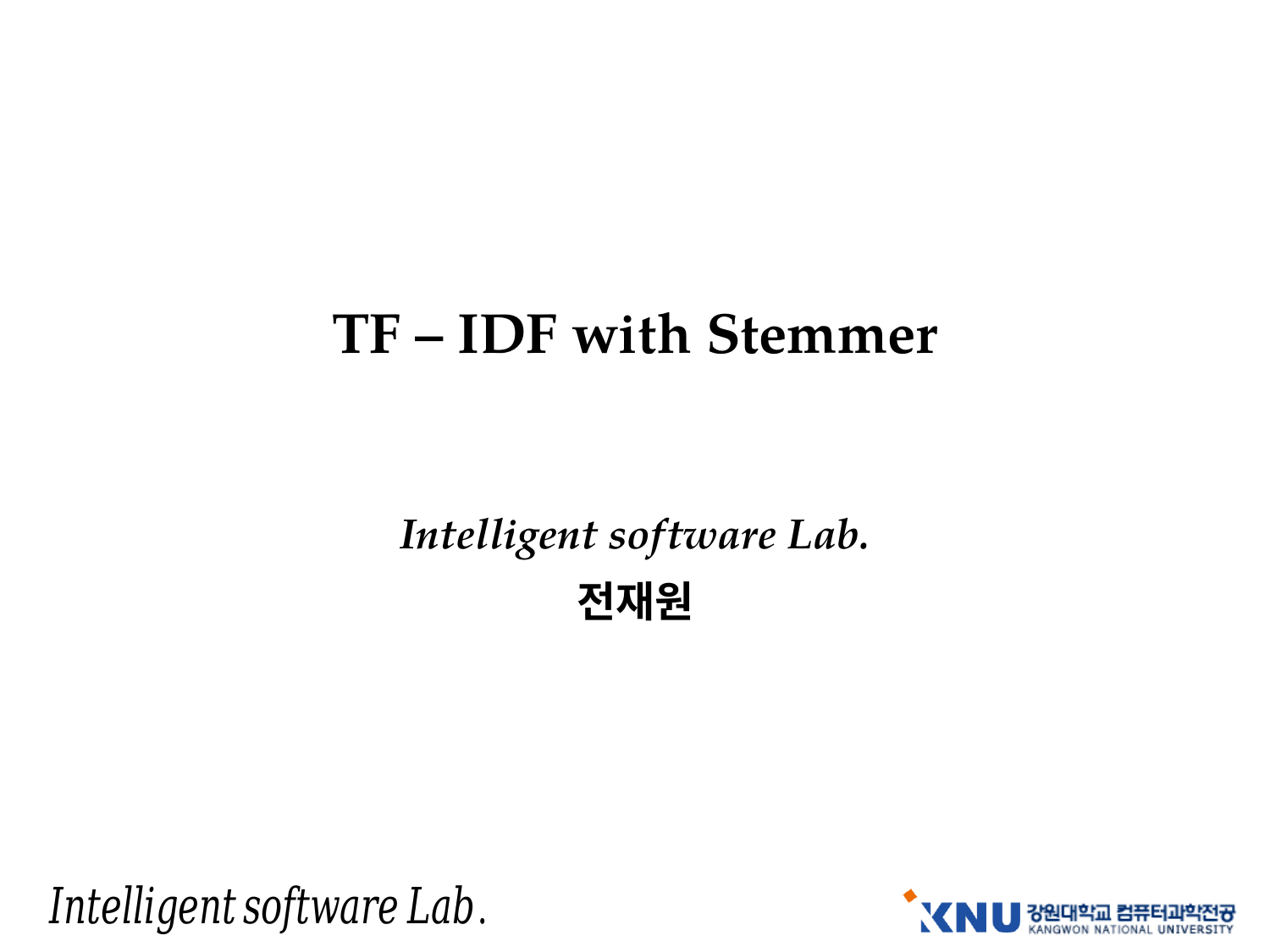

# TF – IDF with Stemmer
Intelligent software Lab.
전재원